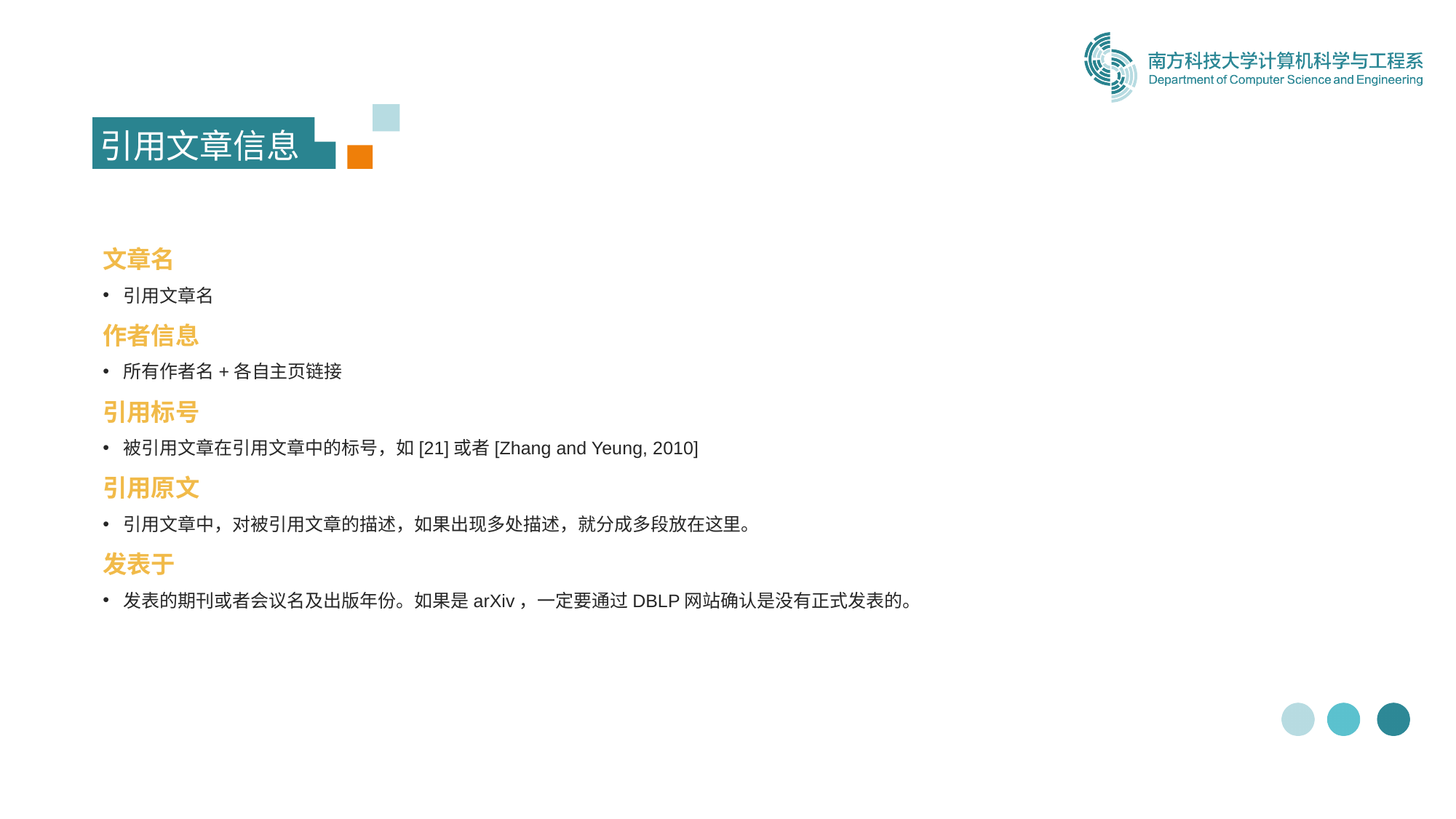

引用文章信息

文章名
引用文章名
作者信息
所有作者名+各自主页链接
引用标号
被引用文章在引用文章中的标号，如[21]或者[Zhang and Yeung, 2010]
引用原文
引用文章中，对被引用文章的描述，如果出现多处描述，就分成多段放在这里。
发表于
发表的期刊或者会议名及出版年份。如果是arXiv，一定要通过DBLP网站确认是没有正式发表的。